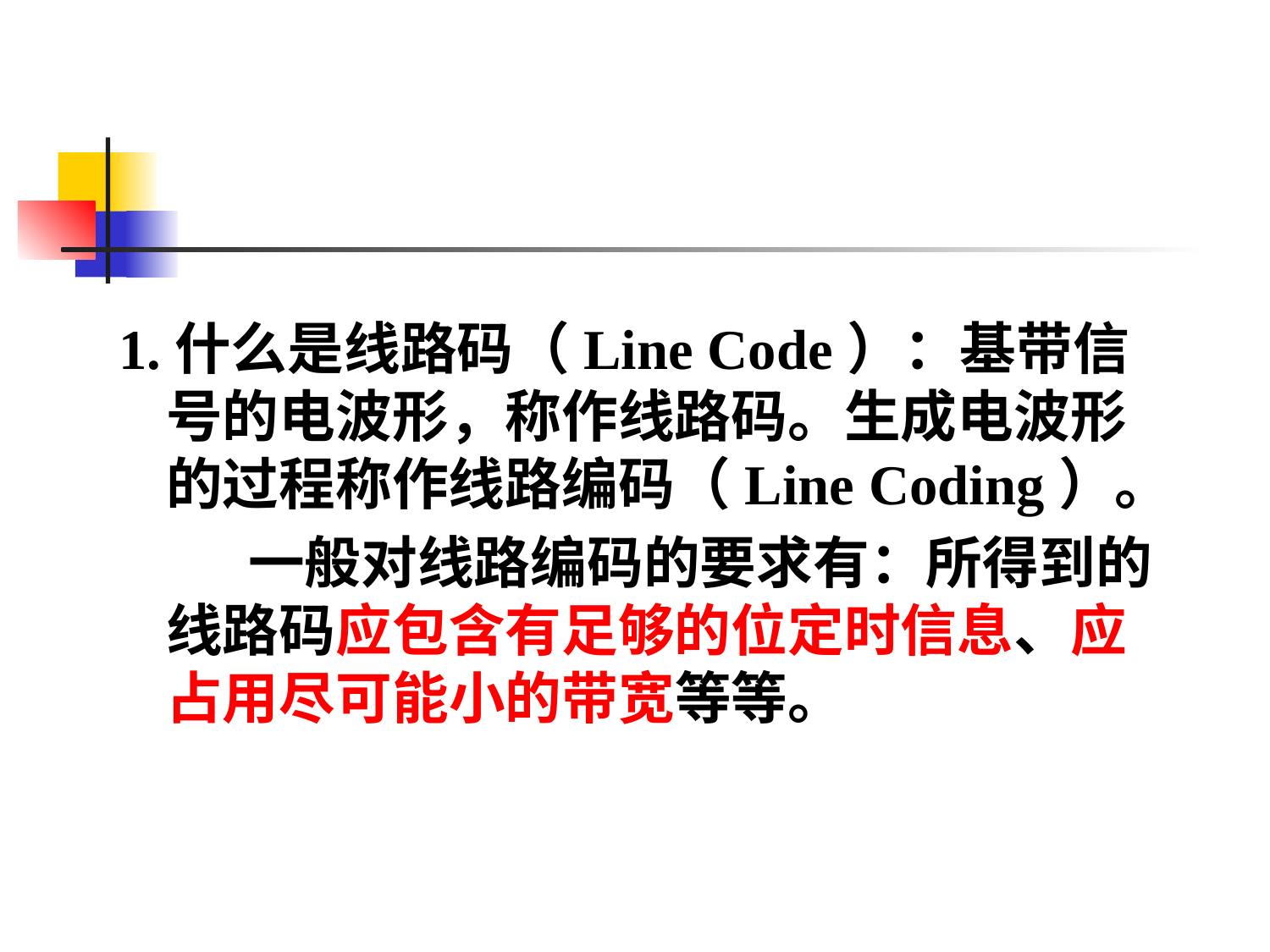

#
1.什么是线路码（Line Code）：基带信号的电波形，称作线路码。生成电波形的过程称作线路编码（Line Coding）。
         一般对线路编码的要求有：所得到的线路码应包含有足够的位定时信息、应占用尽可能小的带宽等等。